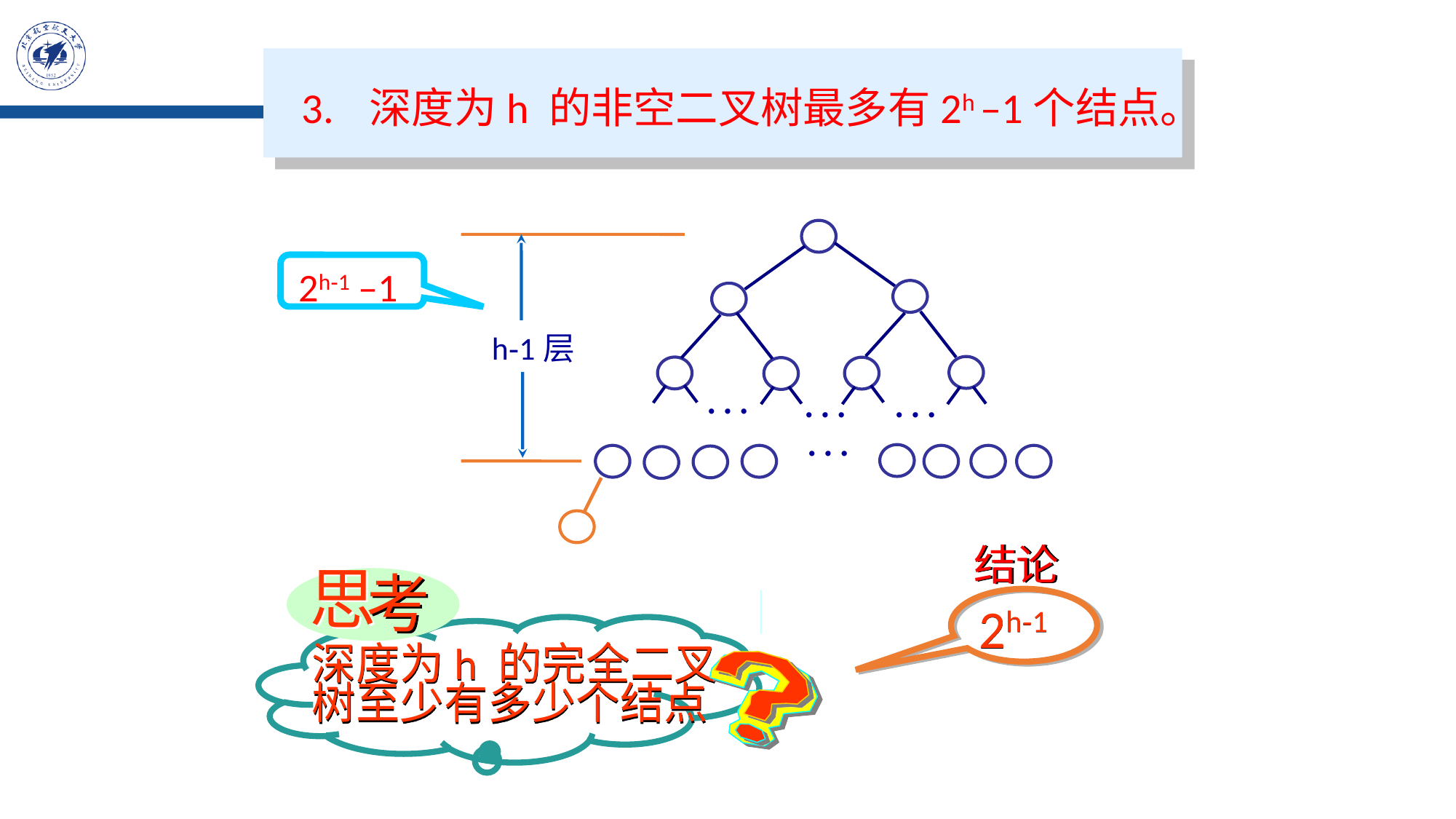

3. 深度为h 的非空二叉树最多有2h –1个结点。

…
…
…

…

证明:
        由性质2可知,若深度为h的二叉树的每一层
的结点数目都达到各自所在层的最大值,则二叉
树的结点总数一定达到最大。即有
              20+21+22+     +2i-1+     +2h-1 = 2h-1
…
…

h-1层

2h-1 –1

        深度为h 且具
有2h –1个结点的二
叉树为满二叉树。
结
论

结论

2h-1
考
思

深度为h 的完全二叉
树至少有多少个结点